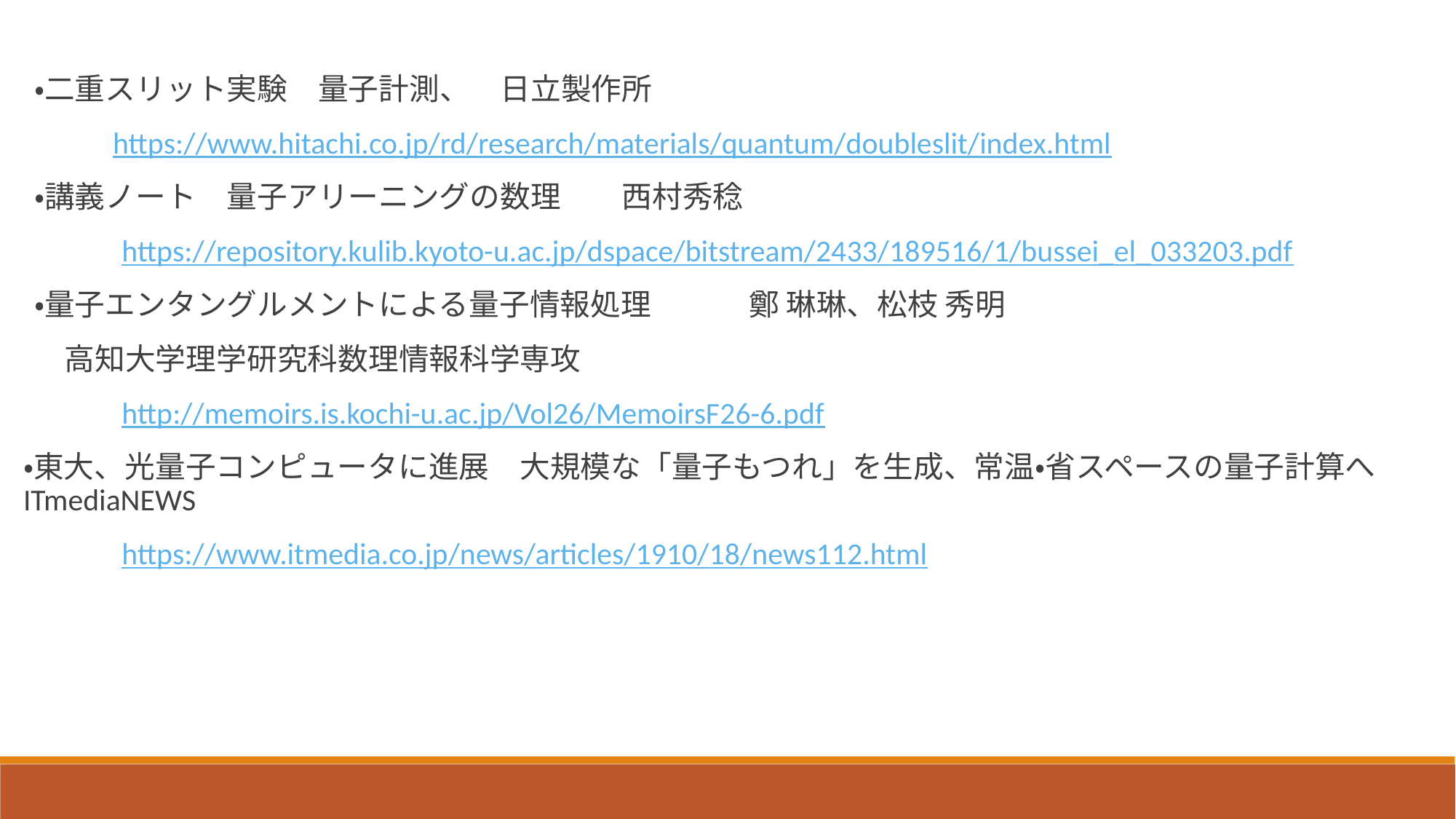

・二重スリット実験　量子計測、　日立製作所
     　https://www.hitachi.co.jp/rd/research/materials/quantum/doubleslit/index.html
・講義ノート　量子アリーニングの数理　　西村秀稔
　　　https://repository.kulib.kyoto-u.ac.jp/dspace/bitstream/2433/189516/1/bussei_el_033203.pdf
・量子エンタングルメントによる量子情報処理 　　　鄭 琳琳、松枝 秀明
　高知大学理学研究科数理情報科学専攻
　　　http://memoirs.is.kochi-u.ac.jp/Vol26/MemoirsF26-6.pdf
・東大、光量子コンピュータに進展　大規模な「量子もつれ」を生成、常温・省スペースの量子計算へITmediaNEWS
　　　https://www.itmedia.co.jp/news/articles/1910/18/news112.html